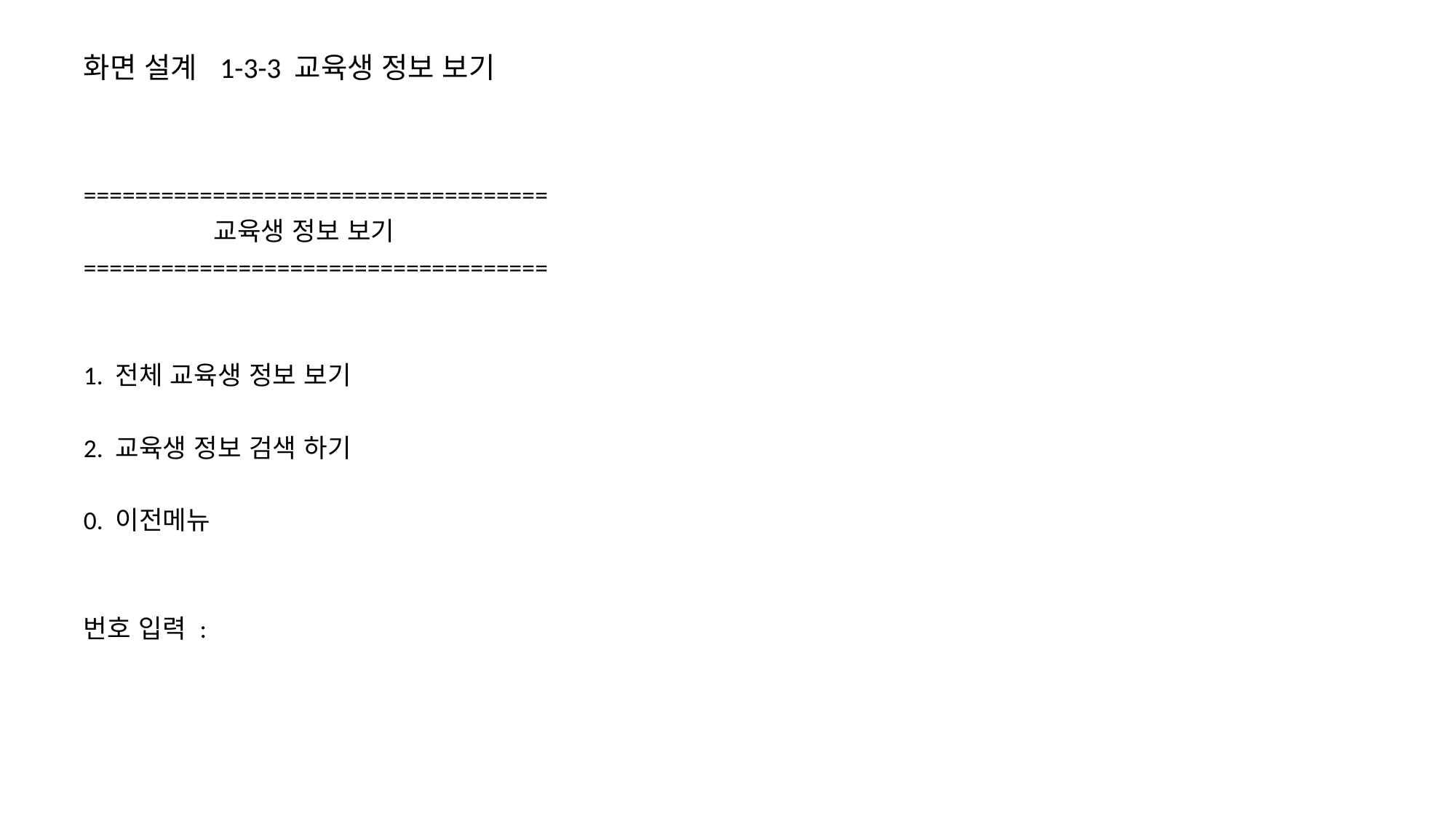

# 화면 설계  1-3-3 교육생 정보 보기

====================================
                 교육생 정보 보기
====================================

1. 전체 교육생 정보 보기

2. 교육생 정보 검색 하기

0. 이전메뉴

번호 입력 :